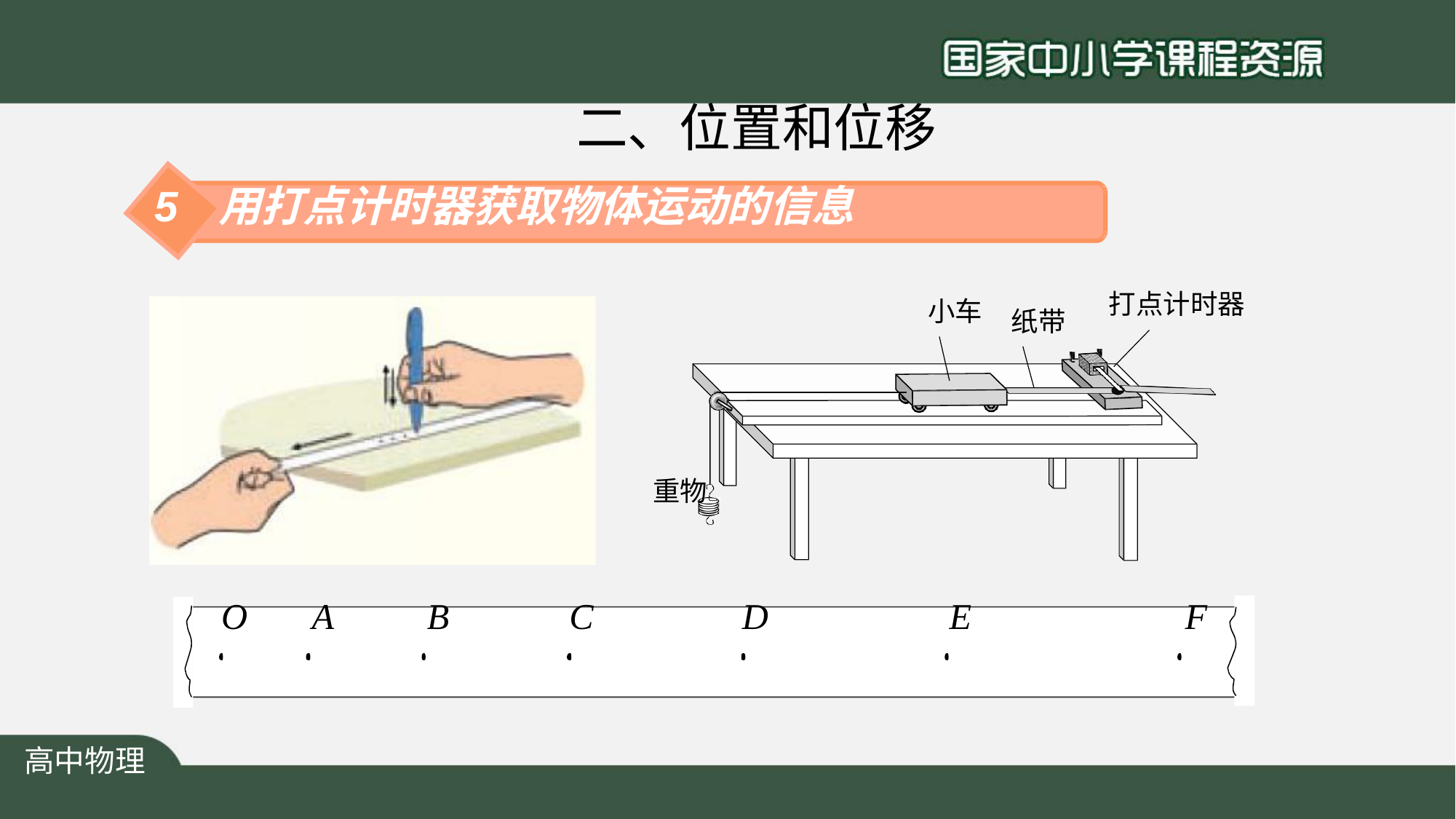

# 二、位置和位移

5	用打点计时器获取物体运动的信息

打点计时器
小车

纸带

重物

O	A
B
C
D
E
F

高中物理